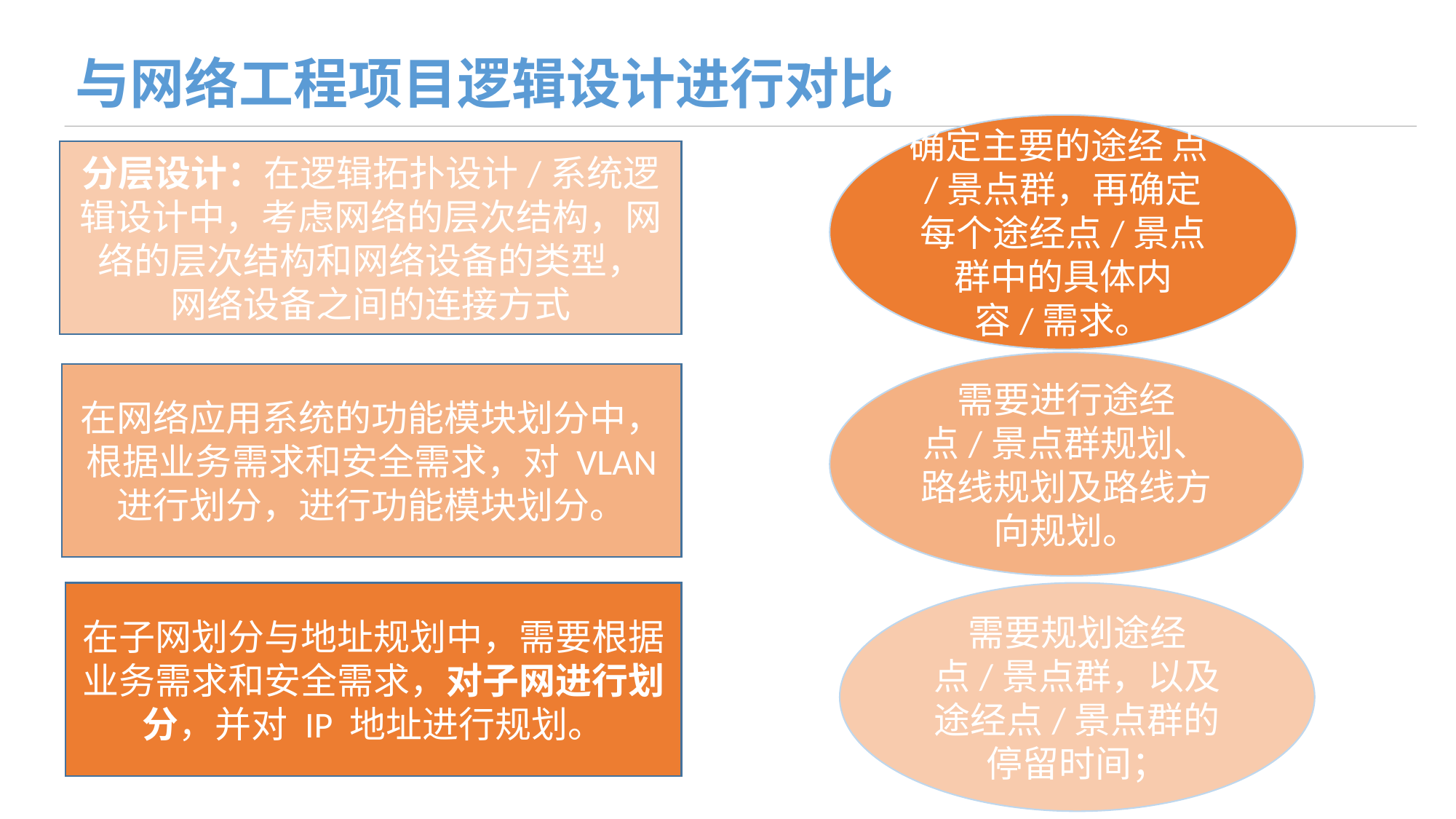

与网络工程项目逻辑设计进行对比
确定主要的途经 点/景点群，再确定每个途经点/景点群中的具体内容/需求。

分层设计：在逻辑拓扑设计/系统逻辑设计中，考虑网络的层次结构，网络的层次结构和网络设备的类型，
网络设备之间的连接方式
需要进行途经点/景点群规划、路线规划及路线方向规划。
在网络应用系统的功能模块划分中，
根据业务需求和安全需求，对 VLAN 进行划分，进行功能模块划分。
在子网划分与地址规划中，需要根据业务需求和安全需求，对子网进行划分，并对 IP 地址进行规划。
需要规划途经点/景点群，以及途经点/景点群的停留时间；